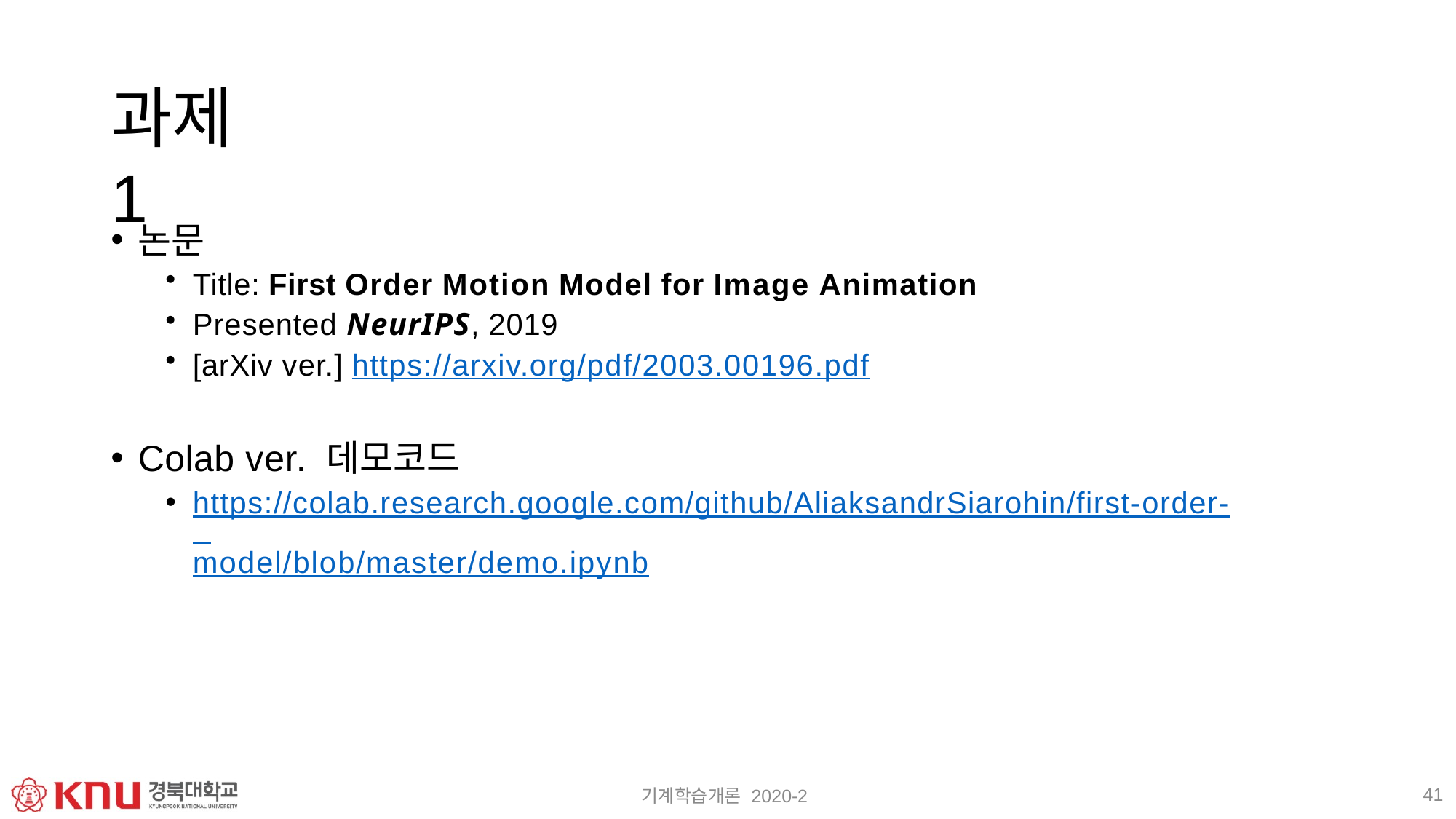

# 과제1
논문
Title: First Order Motion Model for Image Animation
Presented NeurIPS, 2019
[arXiv ver.] https://arxiv.org/pdf/2003.00196.pdf

Colab ver. 데모코드
https://colab.research.google.com/github/AliaksandrSiarohin/first-order-  model/blob/master/demo.ipynb
41
기계학습개론 2020-2